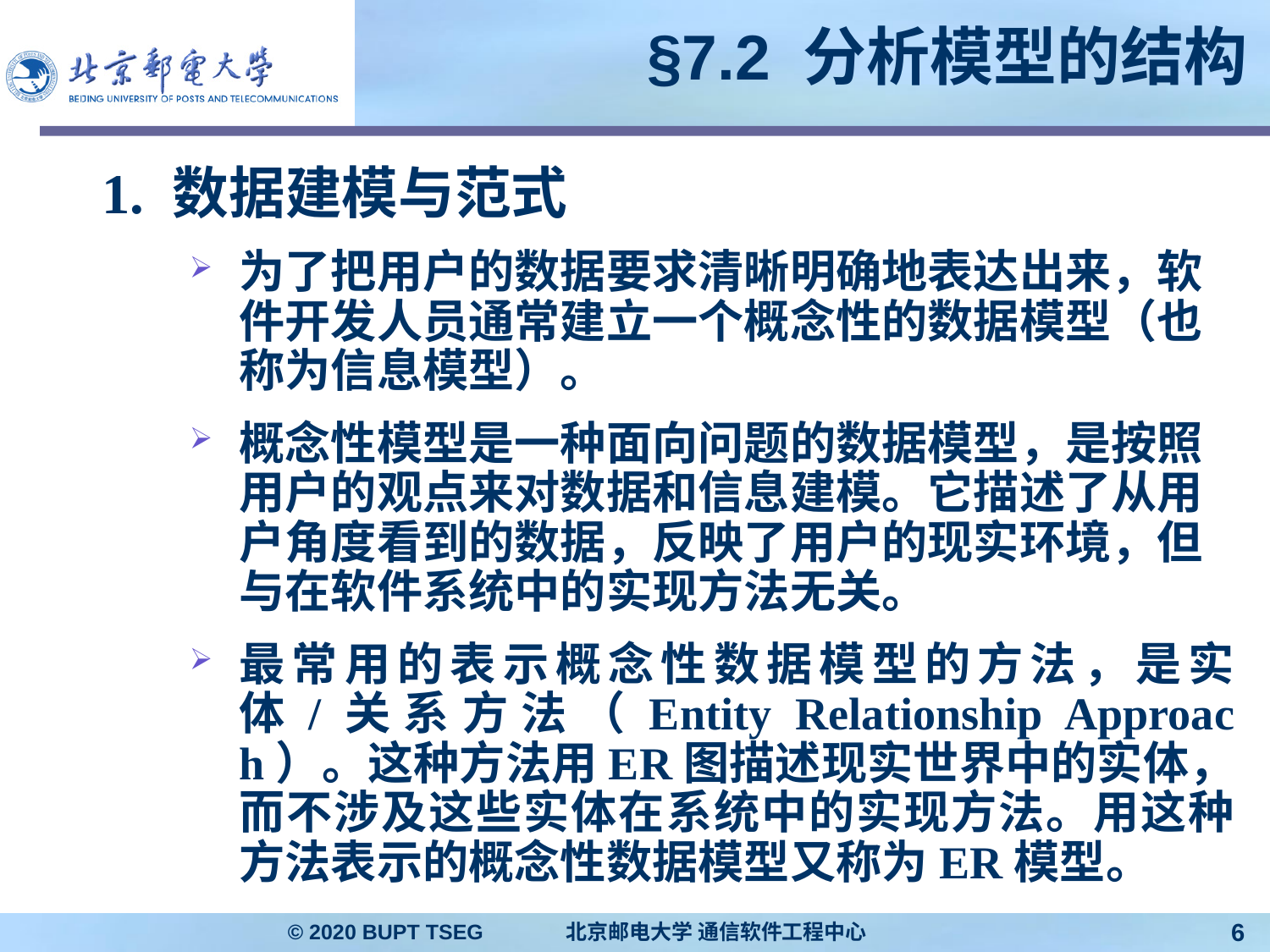

# §7.2 分析模型的结构
1. 数据建模与范式
为了把用户的数据要求清晰明确地表达出来，软件开发人员通常建立一个概念性的数据模型（也称为信息模型）。
概念性模型是一种面向问题的数据模型，是按照用户的观点来对数据和信息建模。它描述了从用户角度看到的数据，反映了用户的现实环境，但与在软件系统中的实现方法无关。
最常用的表示概念性数据模型的方法，是实体/关系方法（Entity Relationship Approach）。这种方法用ER图描述现实世界中的实体，而不涉及这些实体在系统中的实现方法。用这种方法表示的概念性数据模型又称为ER模型。
© 2020 BUPT TSEG             北京邮电大学 通信软件工程中心